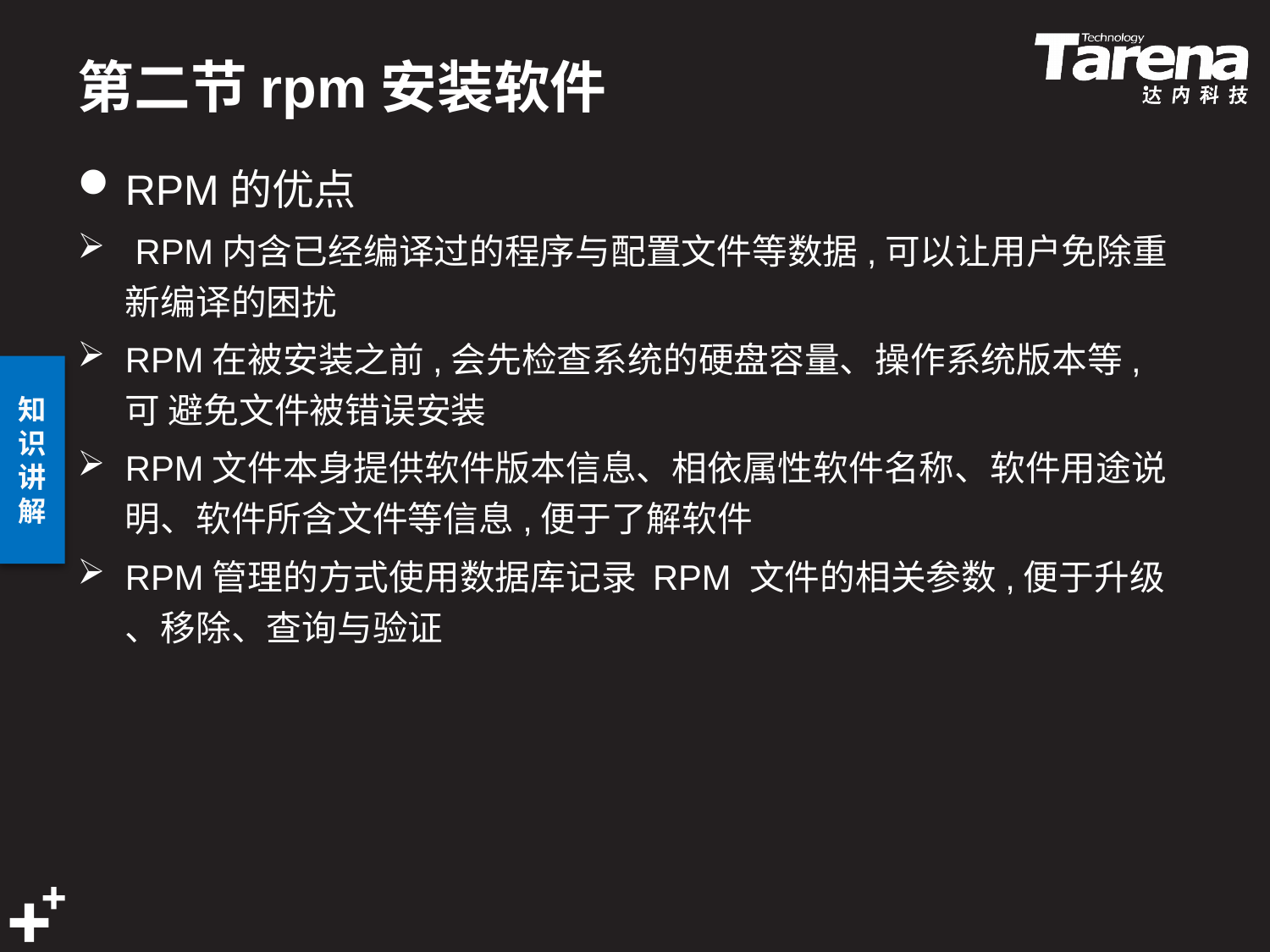

# 第二节rpm安装软件
RPM的优点
 RPM内含已经编译过的程序与配置文件等数据,可以让用户免除重 新编译的困扰
RPM在被安装之前,会先检查系统的硬盘容量、操作系统版本等,可 避免文件被错误安装
RPM文件本身提供软件版本信息、相依属性软件名称、软件用途说明、软件所含文件等信息,便于了解软件
RPM管理的方式使用数据库记录 RPM 文件的相关参数,便于升级 、移除、查询与验证